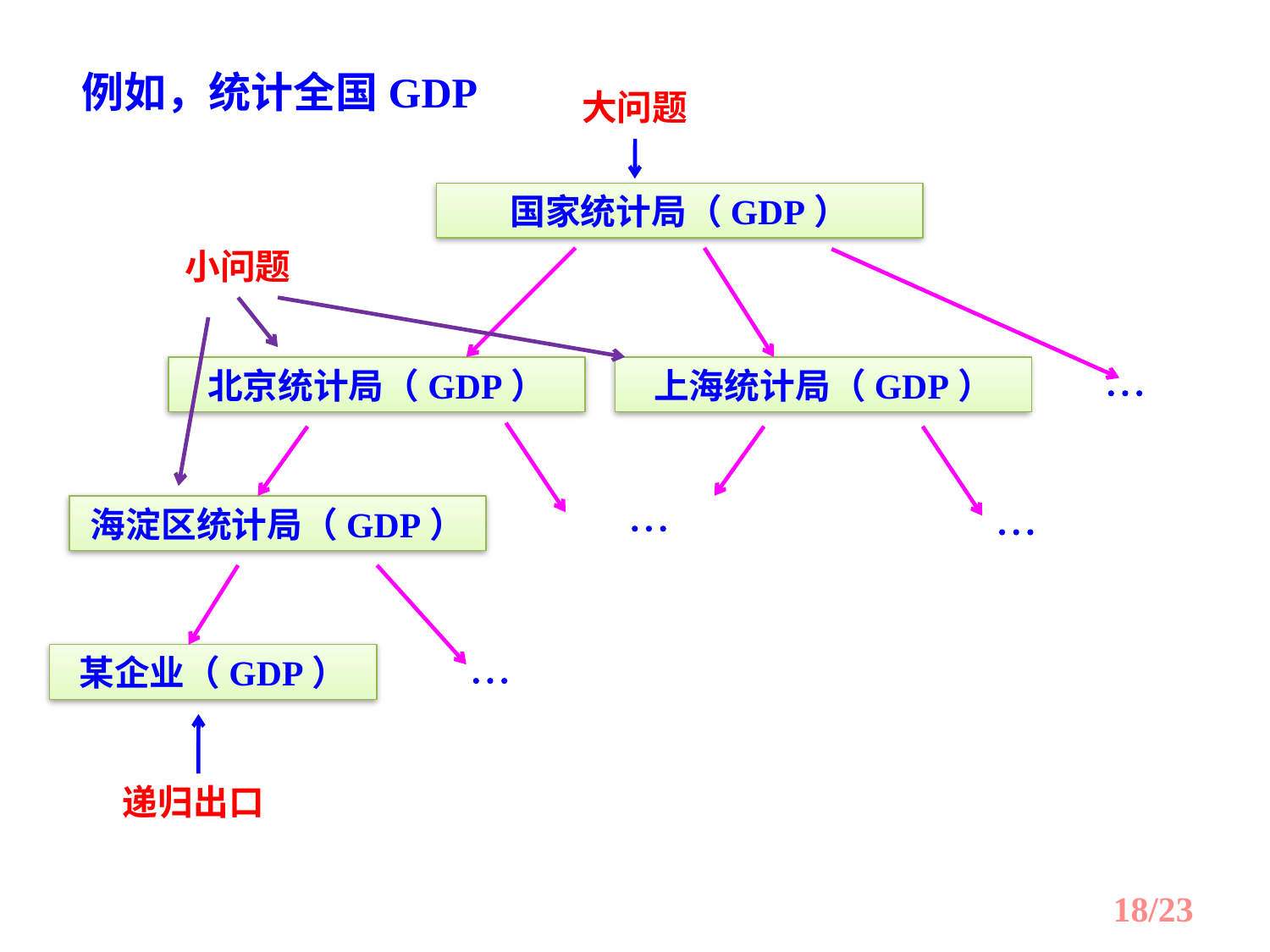

例如，统计全国GDP
大问题
国家统计局（GDP）
小问题
北京统计局（GDP）
上海统计局（GDP）
…
…
海淀区统计局（GDP）
…
某企业（GDP）
…
递归出口
18/23